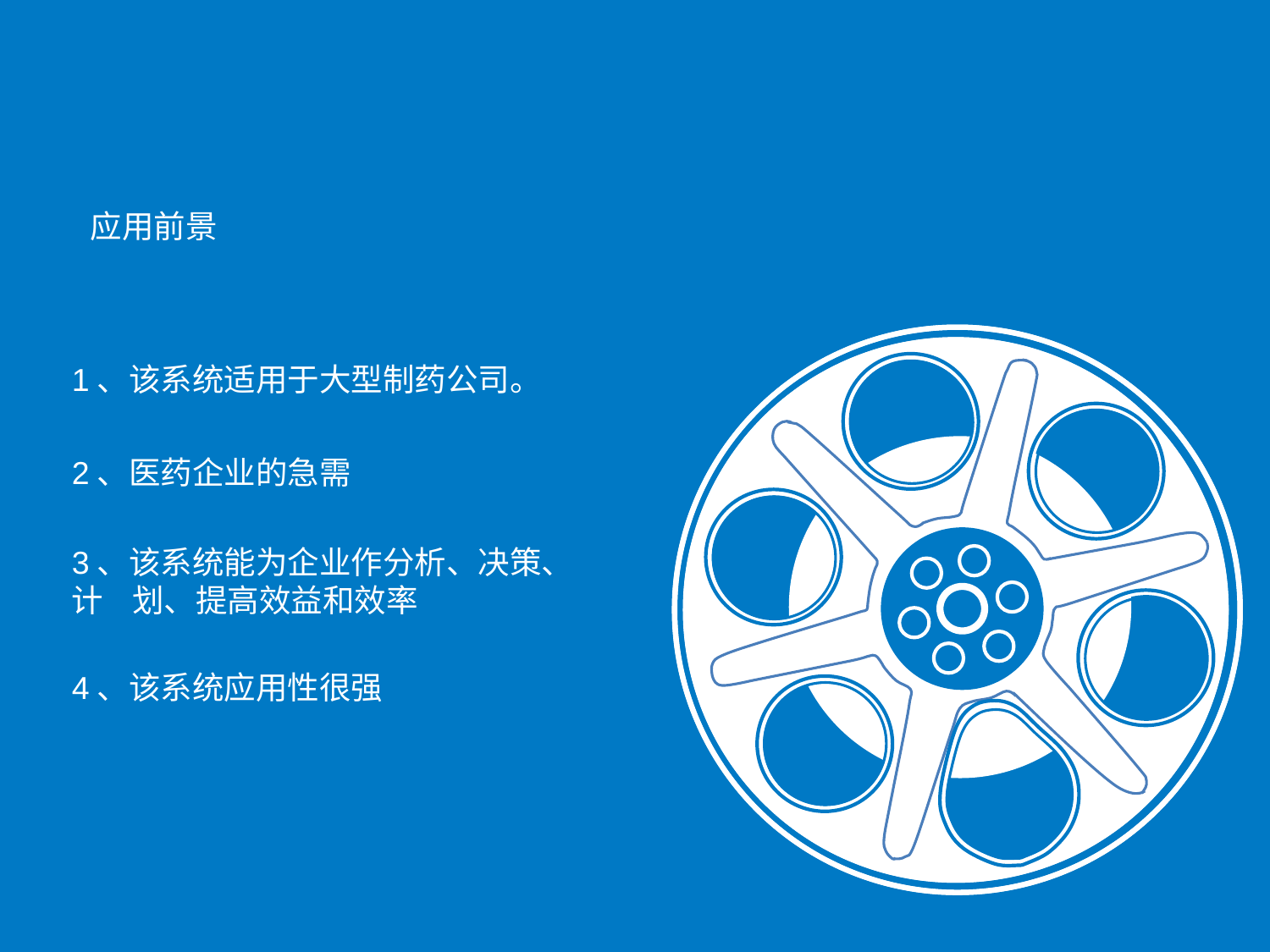

应用前景

1、该系统适用于大型制药公司。

2、医药企业的急需

3、该系统能为企业作分析、决策、计    划、提高效益和效率

4、该系统应用性很强